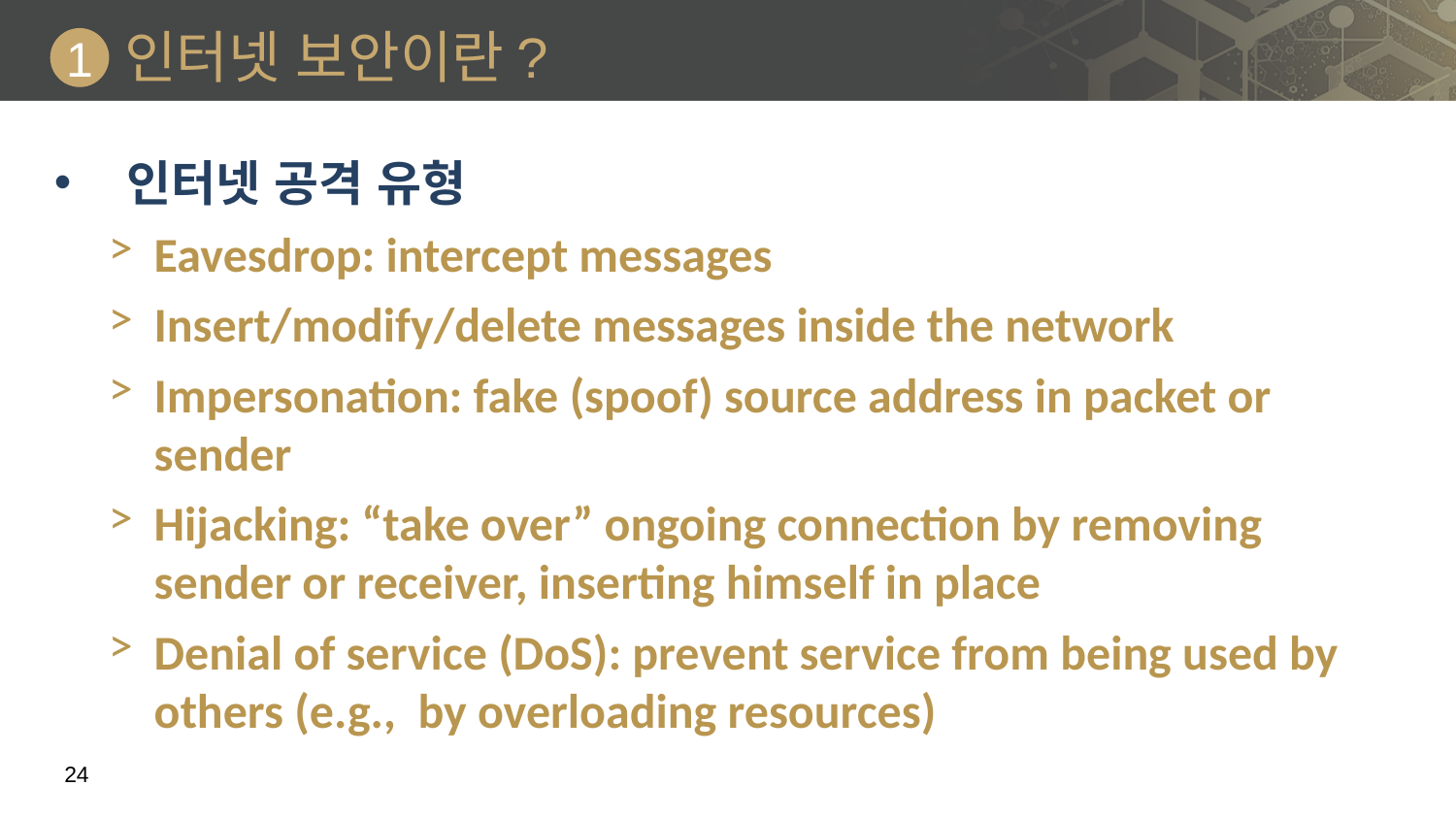

# 인터넷 보안이란?
1
인터넷 공격 유형
Eavesdrop: intercept messages
Insert/modify/delete messages inside the network
Impersonation: fake (spoof) source address in packet or sender
Hijacking: “take over” ongoing connection by removing sender or receiver, inserting himself in place
Denial of service (DoS): prevent service from being used by others (e.g.,  by overloading resources)

24